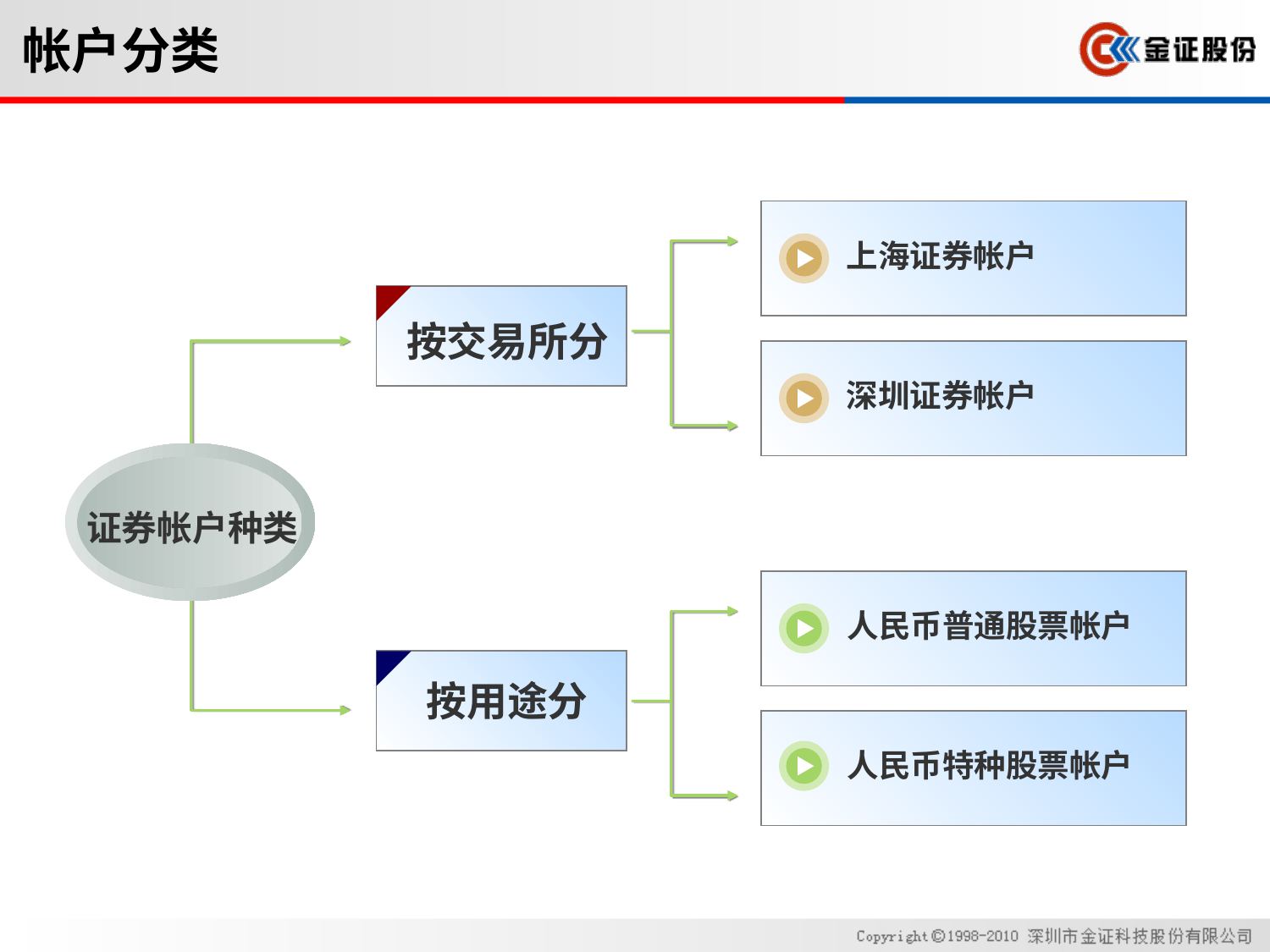

# 帐户分类

上海证券帐户

按交易所分

深圳证券帐户

证券帐户种类

人民币普通股票帐户

按用途分

人民币特种股票帐户